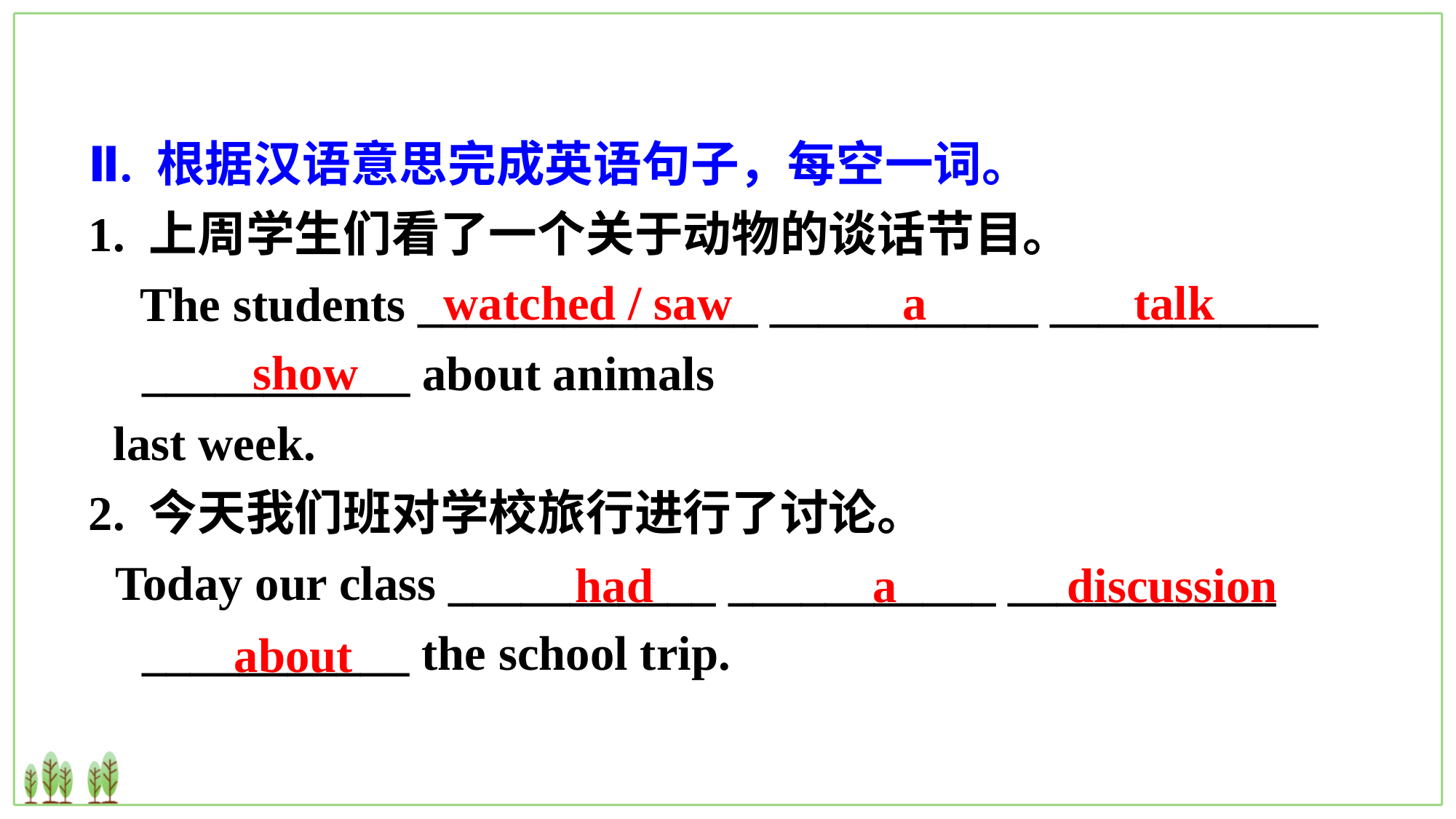

Ⅱ. 根据汉语意思完成英语句子，每空一词。
1. 上周学生们看了一个关于动物的谈话节目。
  The students ______________ ___________ ___________ ___________ about animals
  last week.
2. 今天我们班对学校旅行进行了讨论。
Today our class ___________ ___________ ___________ ___________ the school trip.
                      watched / saw              a                 talk             show
                                    had                  a              discussion        about